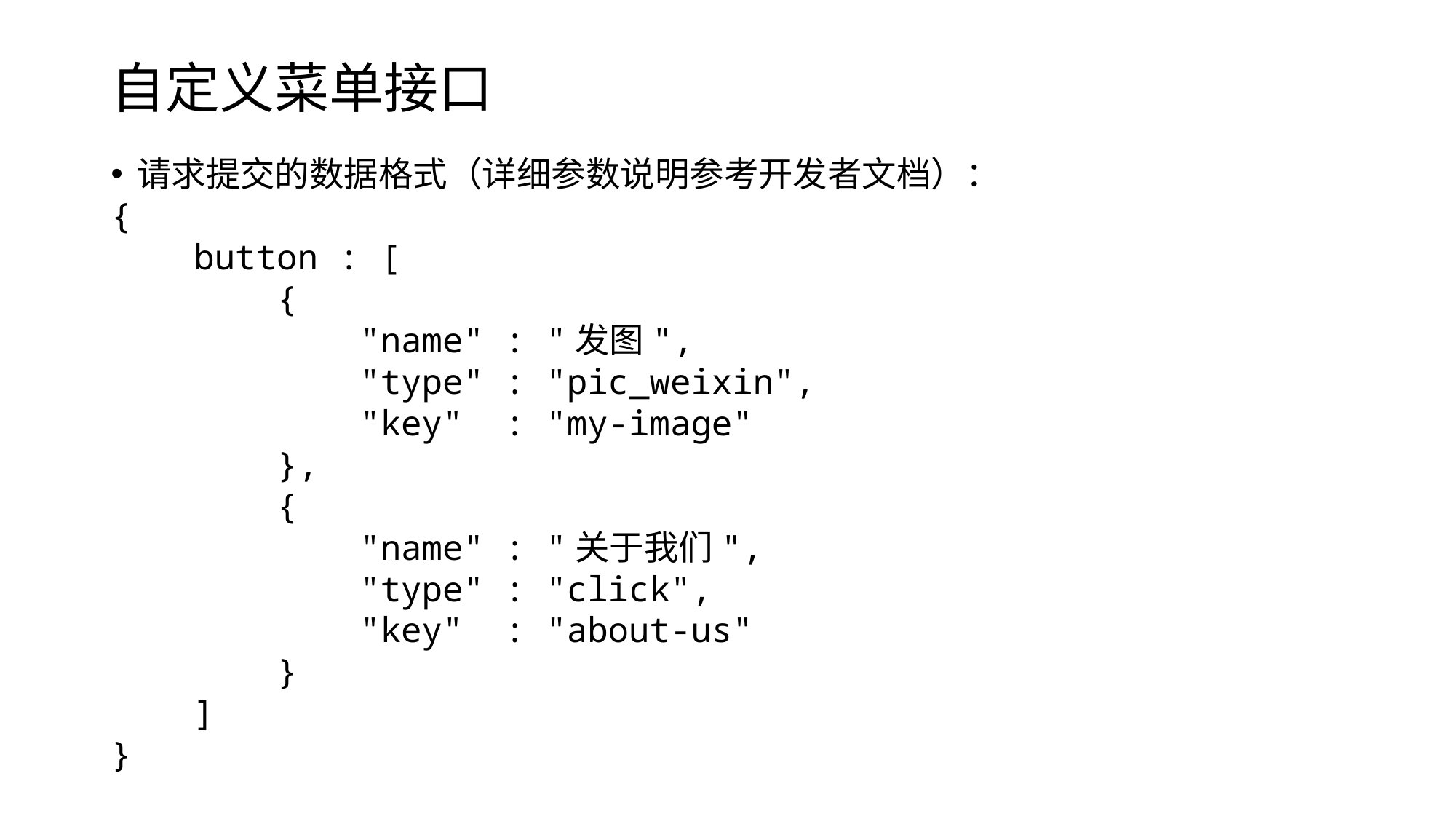

# 自定义菜单接口
请求提交的数据格式（详细参数说明参考开发者文档）：
{
    button : [
        {
            "name" : "发图",
            "type" : "pic_weixin",
            "key"  : "my-image"
        },
        {
            "name" : "关于我们",
            "type" : "click",
            "key"  : "about-us"
        }
    ]
}